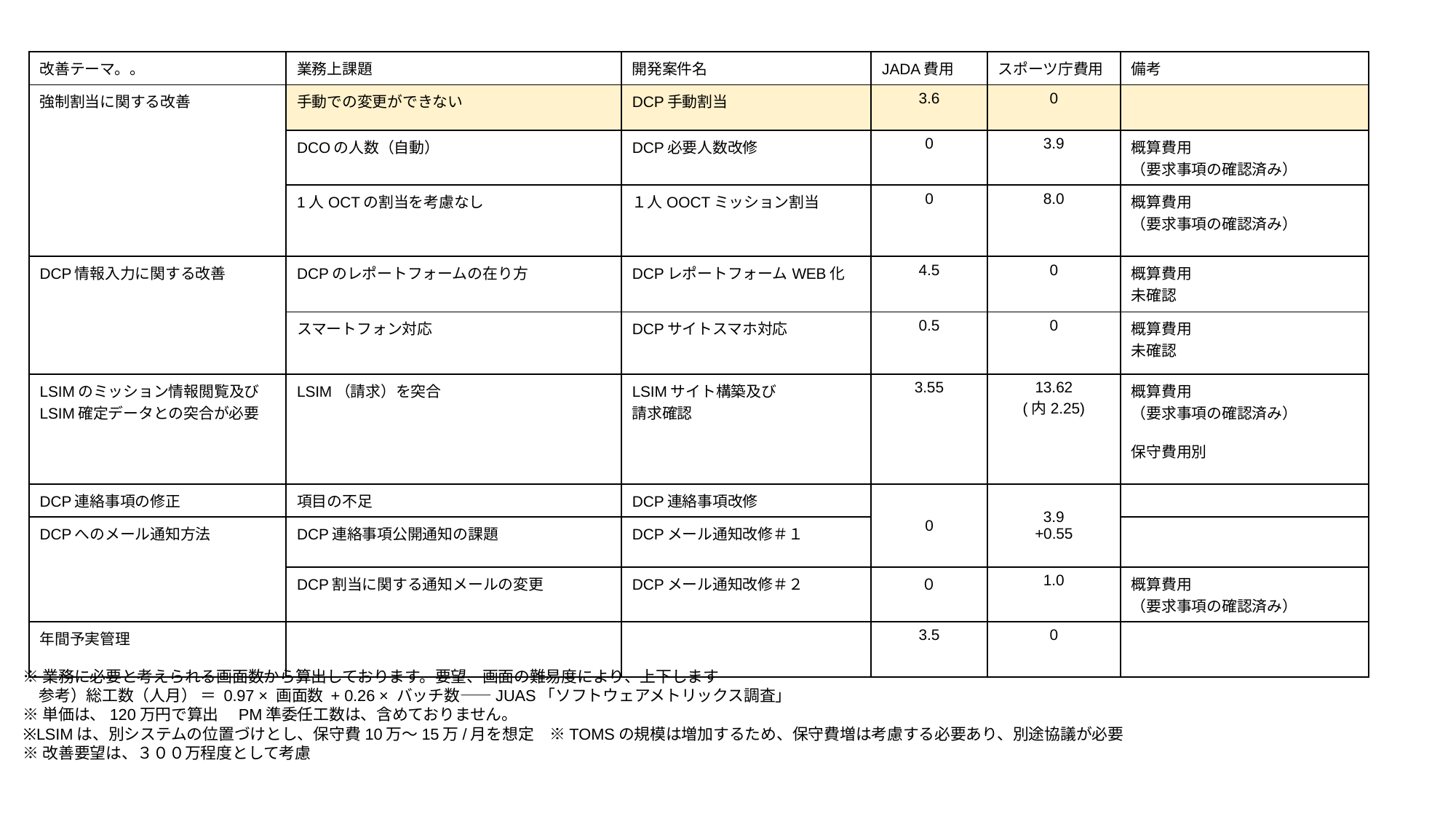

| 改善テーマ。。 | 業務上課題 | 開発案件名 | JADA費用 | スポーツ庁費用 | 備考 |
| --- | --- | --- | --- | --- | --- |
| 強制割当に関する改善 | 手動での変更ができない | DCP手動割当 | 3.6 | 0 |  |
|  | DCOの人数（自動） | DCP必要人数改修 | 0 | 3.9 | 概算費用 （要求事項の確認済み） |
|  | 1人OCTの割当を考慮なし | １人OOCTミッション割当 | 0 | 8.0 | 概算費用 （要求事項の確認済み） |
| DCP情報入力に関する改善 | DCPのレポートフォームの在り方 | DCPレポートフォームWEB化 | 4.5 | 0 | 概算費用 未確認 |
|  | スマートフォン対応 | DCPサイトスマホ対応 | 0.5 | 0 | 概算費用 未確認 |
| LSIMのミッション情報閲覧及びLSIM確定データとの突合が必要 | LSIM（請求）を突合 | LSIMサイト構築及び 請求確認 | 3.55 | 13.62 (内2.25) | 概算費用 （要求事項の確認済み） 保守費用別 |
| DCP連絡事項の修正 | 項目の不足 | DCP連絡事項改修 | 0 | 3.9 +0.55 |  |
| DCPへのメール通知方法 | DCP連絡事項公開通知の課題 | DCPメール通知改修＃１ |  |  |  |
|  | DCP割当に関する通知メールの変更 | DCPメール通知改修＃２ | ０ | 1.0 | 概算費用 （要求事項の確認済み） |
| 年間予実管理 |  |  | 3.5 | 0 |  |
※業務に必要と考えられる画面数から算出しております。要望、画面の難易度により̟、上下します
　参考）総工数（人月） ＝ 0.97 × 画面数 + 0.26 × バッチ数——JUAS「ソフトウェアメトリックス調査」
※単価は、120万円で算出　PM準委任工数は、含めておりません。
※LSIMは、別システムの位置づけとし、保守費10万～15万/月を想定　※TOMSの規模は増加するため、保守費増は考慮する必要あり、別途協議が必要
※改善要望は、３００万程度として考慮